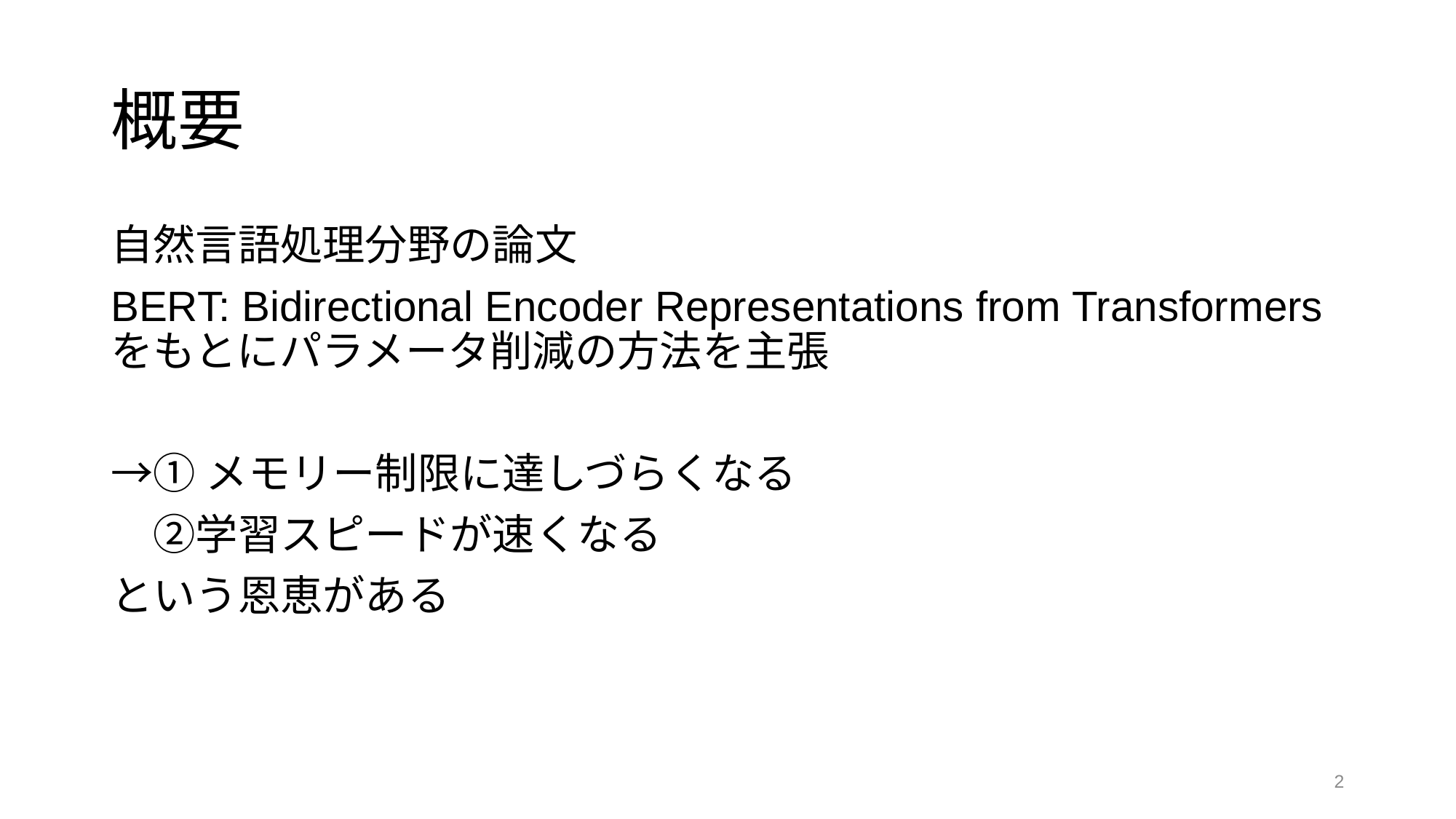

# 概要
自然言語処理分野の論文
BERT: Bidirectional Encoder Representations from Transformers をもとにパラメータ削減の方法を主張

→①メモリー制限に達しづらくなる
　②学習スピードが速くなる
という恩恵がある
2